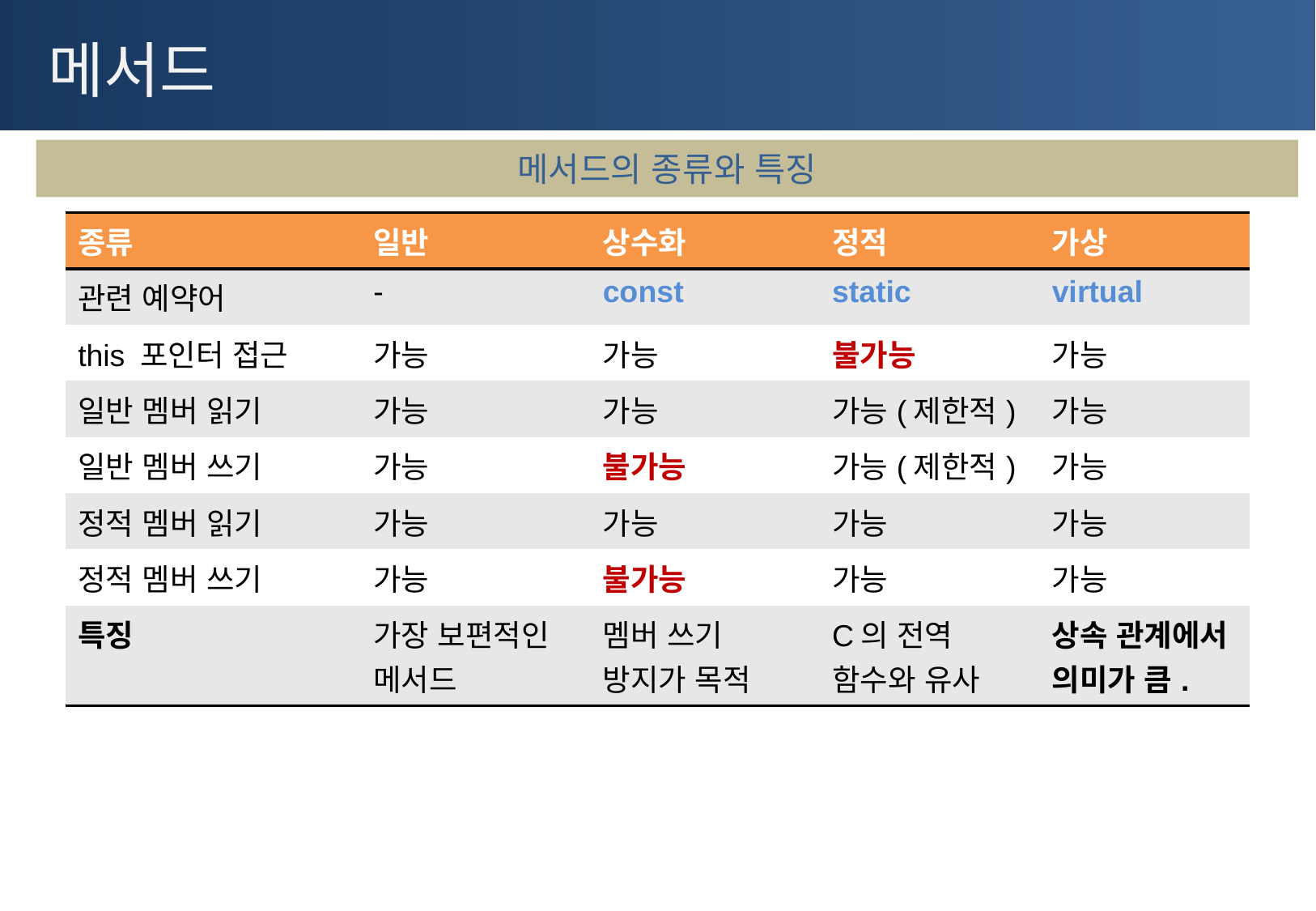

# 메서드
메서드의 종류와 특징
| 종류 | 일반 | 상수화 | 정적 | 가상 |
| --- | --- | --- | --- | --- |
| 관련 예약어 | - | const | static | virtual |
| this 포인터 접근 | 가능 | 가능 | 불가능 | 가능 |
| 일반 멤버 읽기 | 가능 | 가능 | 가능(제한적) | 가능 |
| 일반 멤버 쓰기 | 가능 | 불가능 | 가능(제한적) | 가능 |
| 정적 멤버 읽기 | 가능 | 가능 | 가능 | 가능 |
| 정적 멤버 쓰기 | 가능 | 불가능 | 가능 | 가능 |
| 특징 | 가장 보편적인 메서드 | 멤버 쓰기 방지가 목적 | C의 전역 함수와 유사 | 상속 관계에서 의미가 큼. |